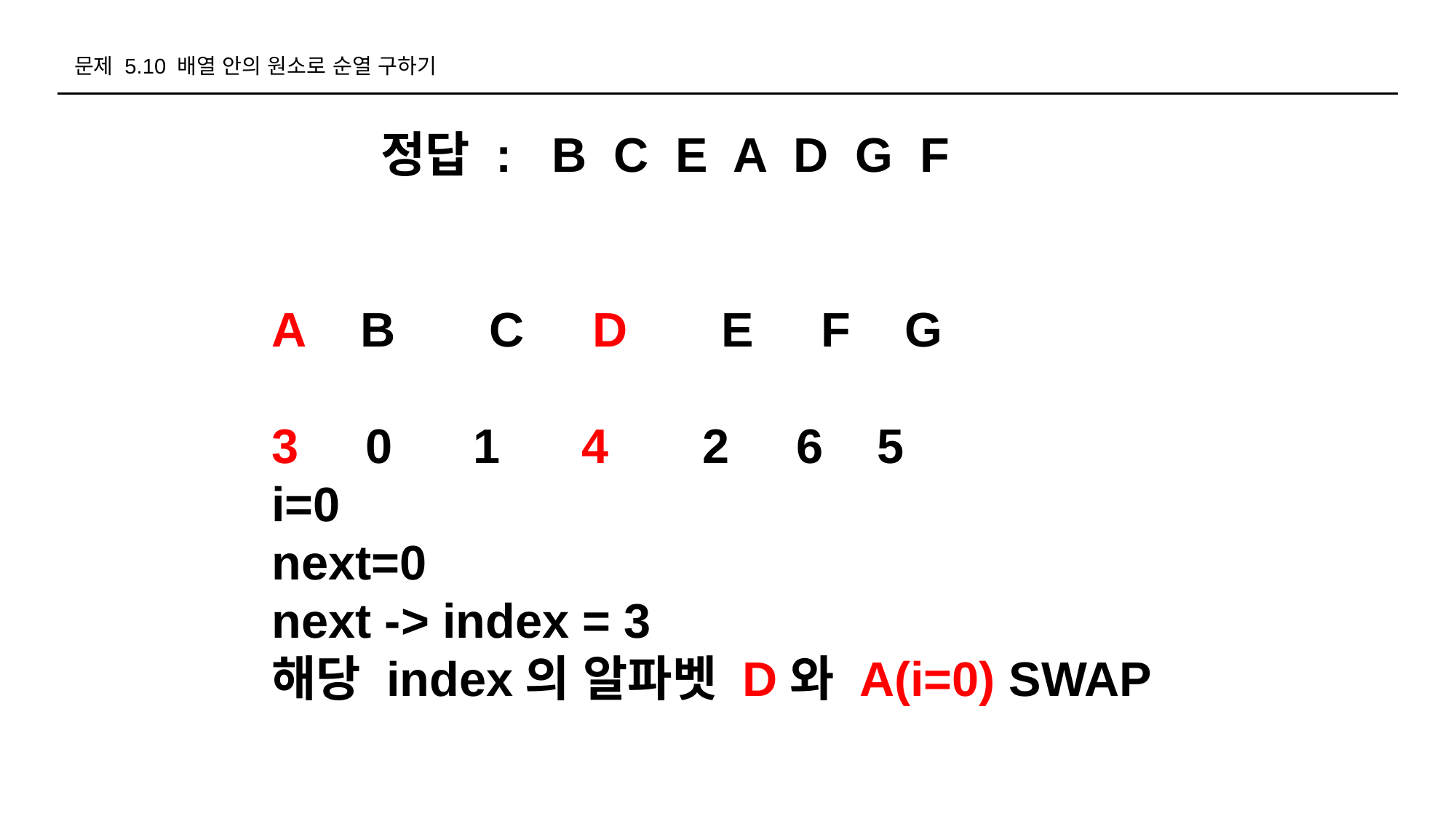

문제 5.10 배열 안의 원소로 순열 구하기
			정답 :   B  C  E  A  D  G  F

		A    B       C     D       E     F    G

		3     0      1      4       2     6    5
		i=0
		next=0
		next -> index = 3
		해당 index의 알파벳 D와 A(i=0) SWAP